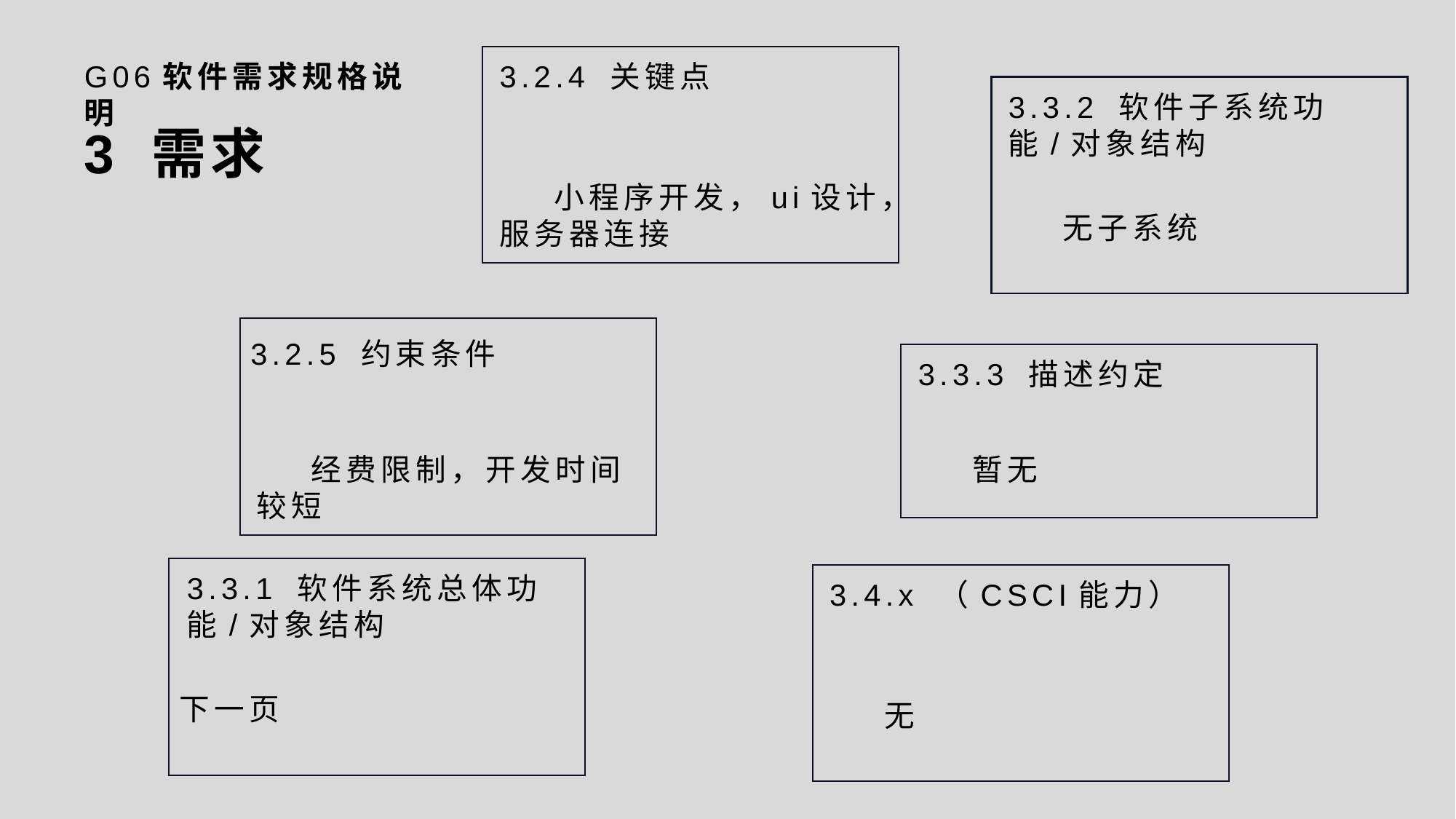

G06软件需求规格说明
3.2.4 关键点

3.3.2 软件子系统功能/对象结构
3 需求

小程序开发，ui设计，服务器连接

无子系统

3.2.5 约束条件

3.3.3 描述约定

经费限制，开发时间较短

暂无

3.3.1 软件系统总体功能/对象结构

3.4.x （CSCI能力）

下一页

无